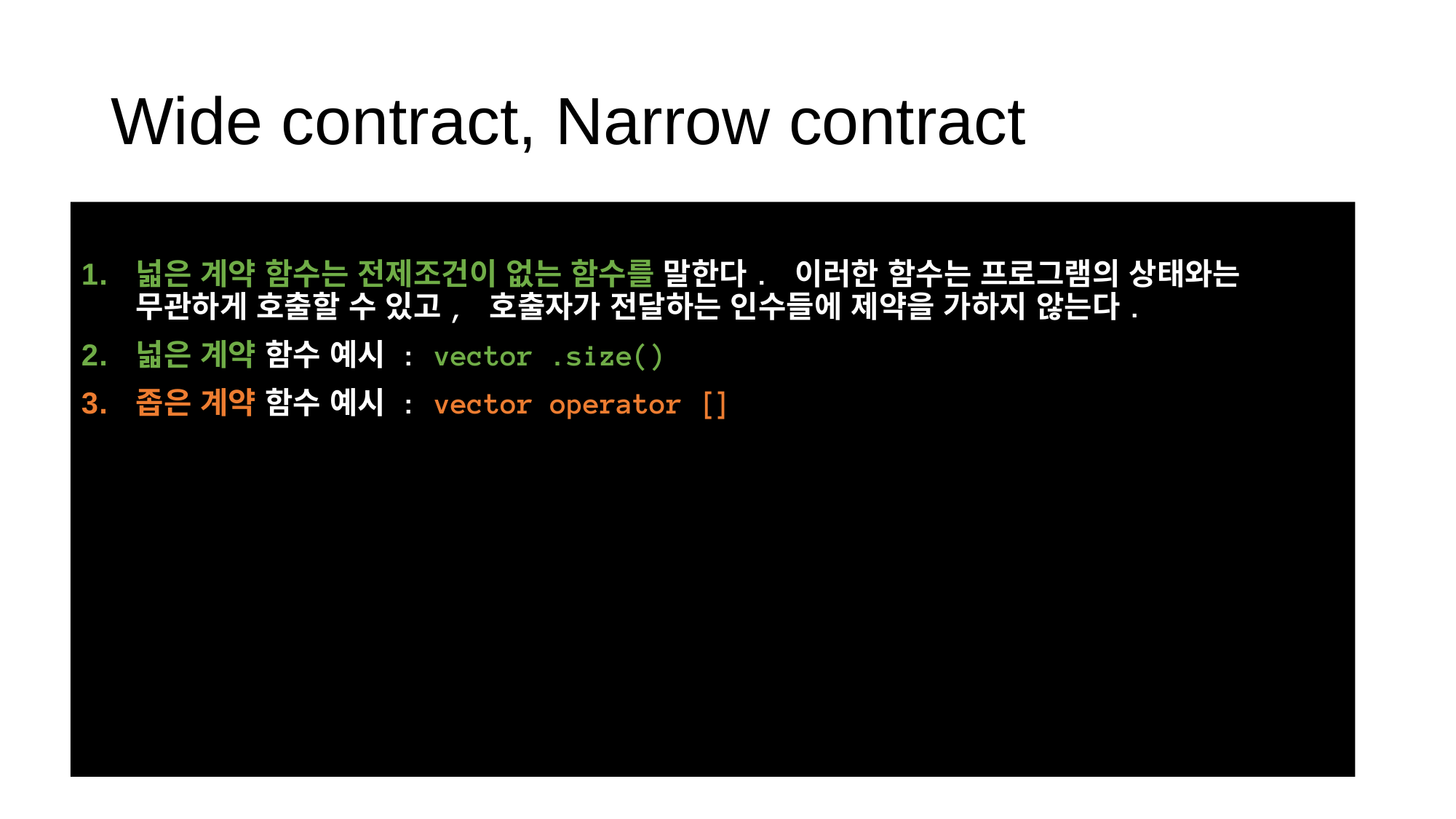

# Wide contract, Narrow contract

넓은 계약 함수는 전제조건이 없는 함수를 말한다. 이러한 함수는 프로그램의 상태와는 무관하게 호출할 수 있고, 호출자가 전달하는 인수들에 제약을 가하지 않는다.
넓은 계약 함수 예시 : vector .size()
좁은 계약 함수 예시 : vector operator []